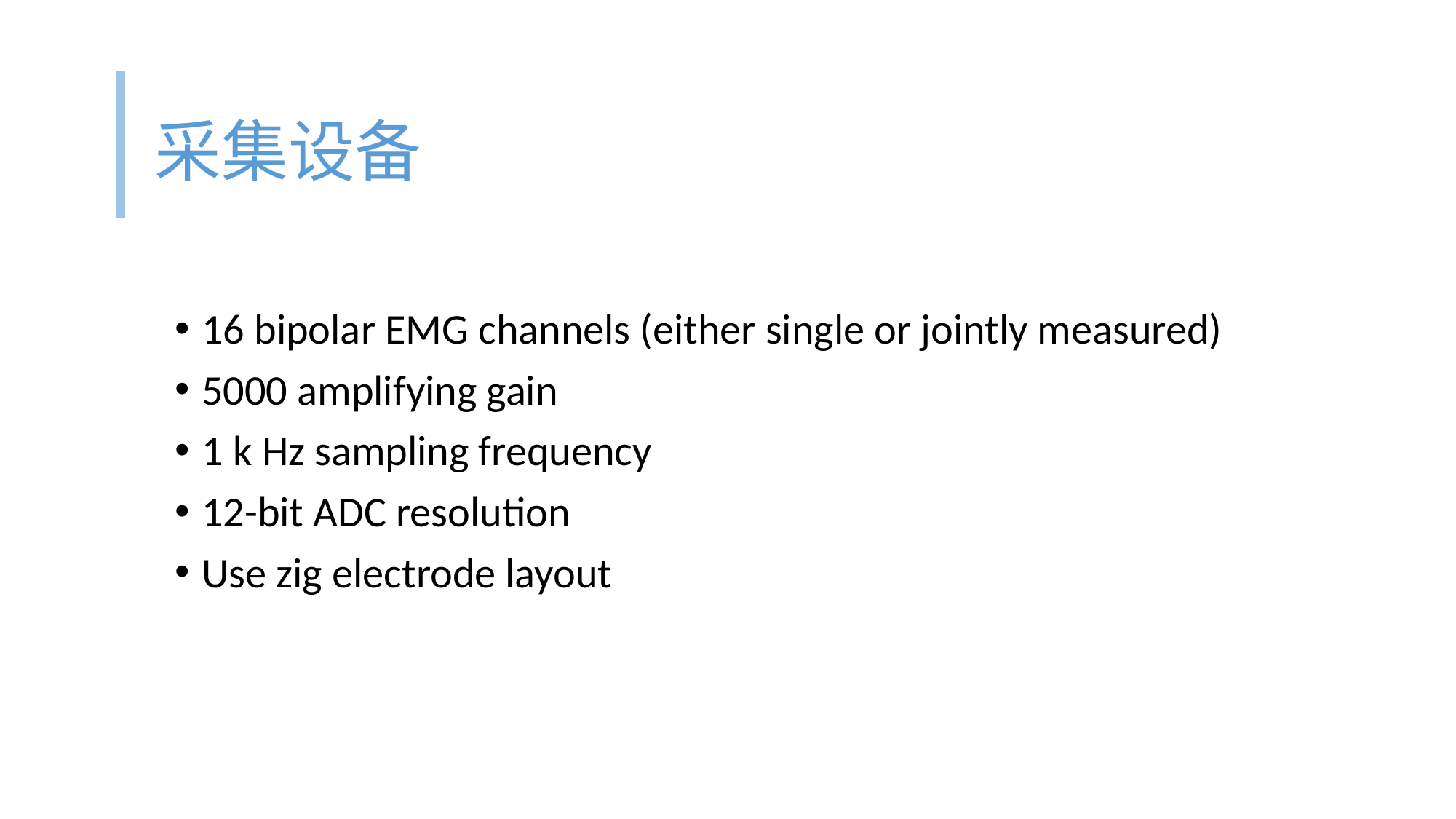

# 采集设备

16 bipolar EMG channels (either single or jointly measured)
5000 amplifying gain
1 k Hz sampling frequency
12-bit ADC resolution
Use zig electrode layout